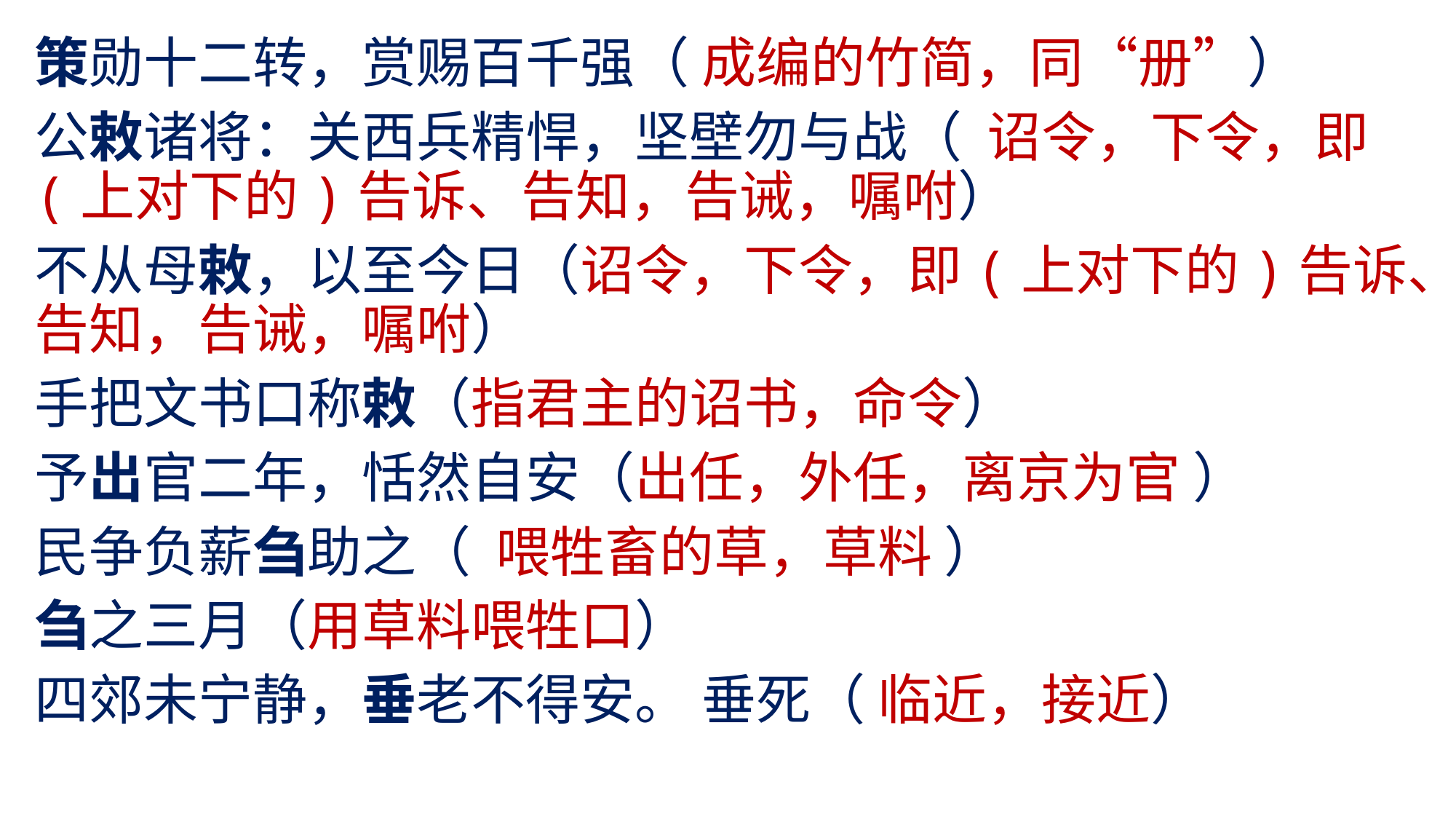

策勋十二转，赏赐百千强（ 成编的竹简，同“册”）
公敕诸将：关西兵精悍，坚壁勿与战（  诏令，下令，即(上对下的)告诉、告知，告诫，嘱咐）
不从母敕，以至今日（诏令，下令，即(上对下的)告诉、告知，告诫，嘱咐）
手把文书口称敕（指君主的诏书，命令）
予出官二年，恬然自安（出任，外任，离京为官 ）
民争负薪刍助之（  喂牲畜的草，草料 ）
刍之三月（用草料喂牲口）
四郊未宁静，垂老不得安。 垂死（ 临近，接近）